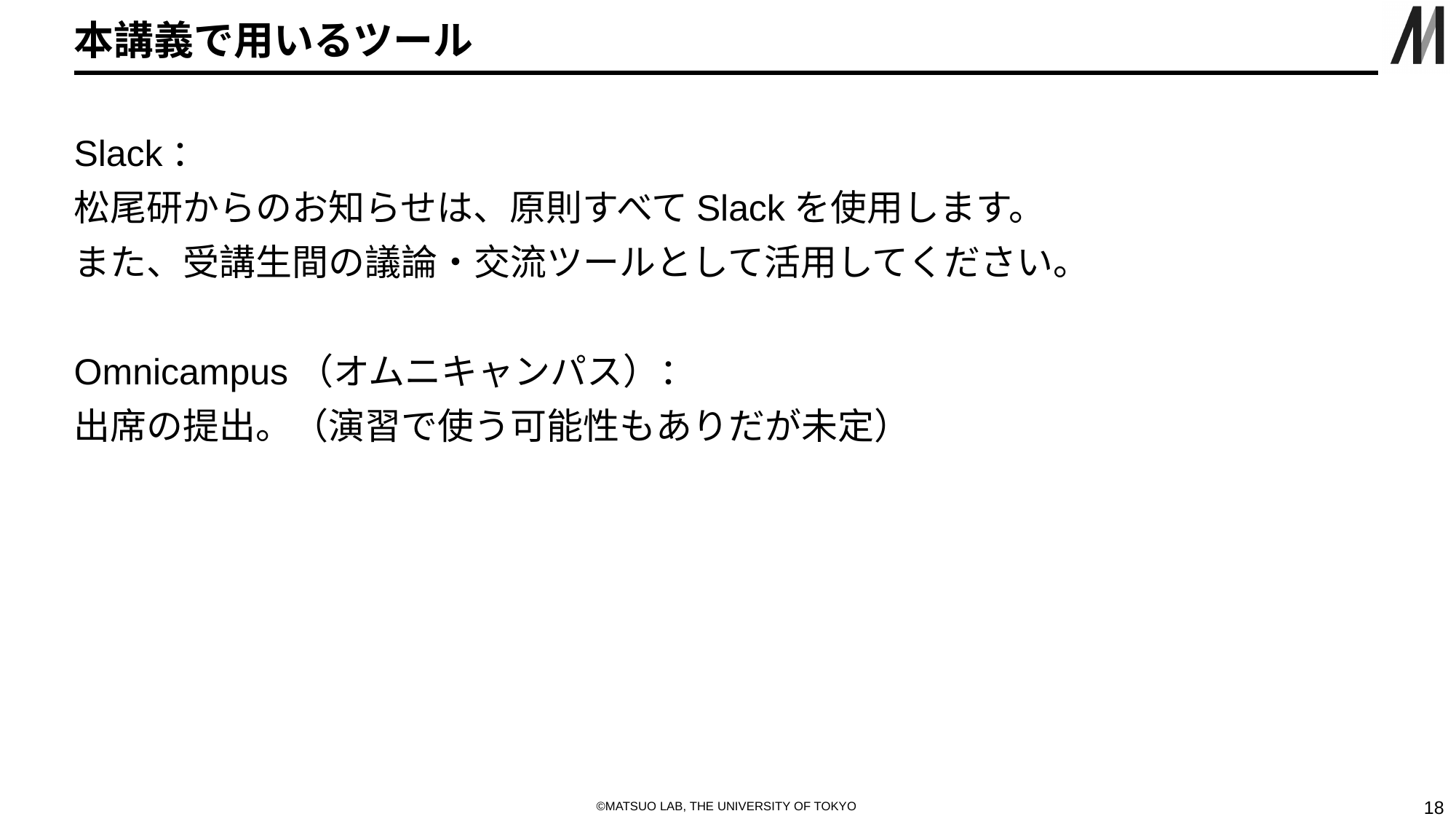

# 本講義で用いるツール
Slack：
松尾研からのお知らせは、原則すべてSlackを使用します。
また、受講生間の議論・交流ツールとして活用してください。

Omnicampus（オムニキャンパス）：
出席の提出。（演習で使う可能性もありだが未定）

18